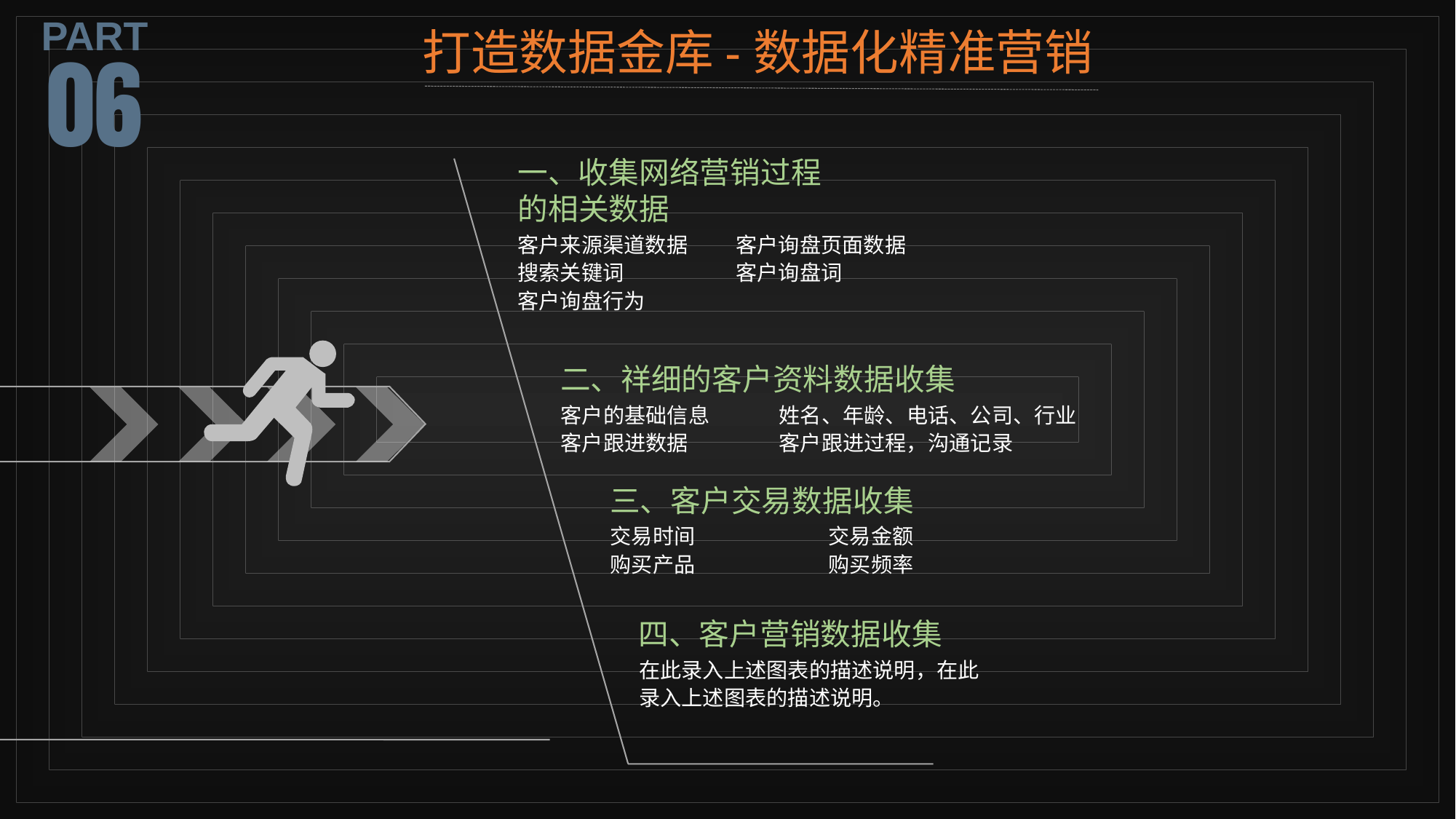

PART
打造数据金库-数据化精准营销
06
一、收集网络营销过程
的相关数据
客户来源渠道数据	客户询盘页面数据
搜索关键词		客户询盘词
客户询盘行为

二、祥细的客户资料数据收集

客户的基础信息	姓名、年龄、电话、公司、行业
客户跟进数据	客户跟进过程，沟通记录
三、客户交易数据收集
交易时间		交易金额
购买产品		购买频率
四、客户营销数据收集
在此录入上述图表的描述说明，在此录入上述图表的描述说明。